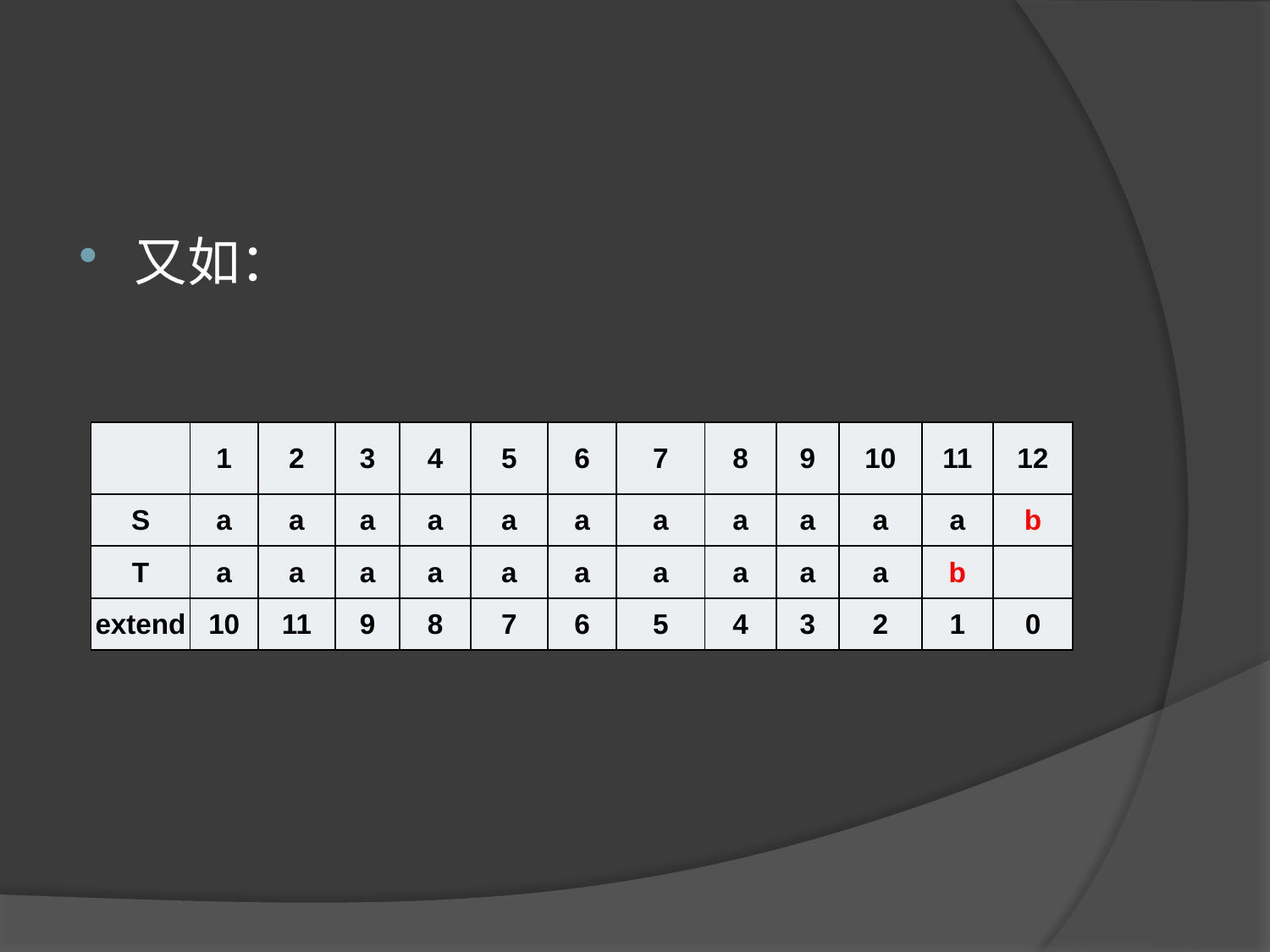

#
又如：
|  | 1 | 2 | 3 | 4 | 5 | 6 | 7 | 8 | 9 | 10 | 11 | 12 |
| --- | --- | --- | --- | --- | --- | --- | --- | --- | --- | --- | --- | --- |
| S | a | a | a | a | a | a | a | a | a | a | a | b |
| T | a | a | a | a | a | a | a | a | a | a | b |  |
| extend | 10 | 11 | 9 | 8 | 7 | 6 | 5 | 4 | 3 | 2 | 1 | 0 |